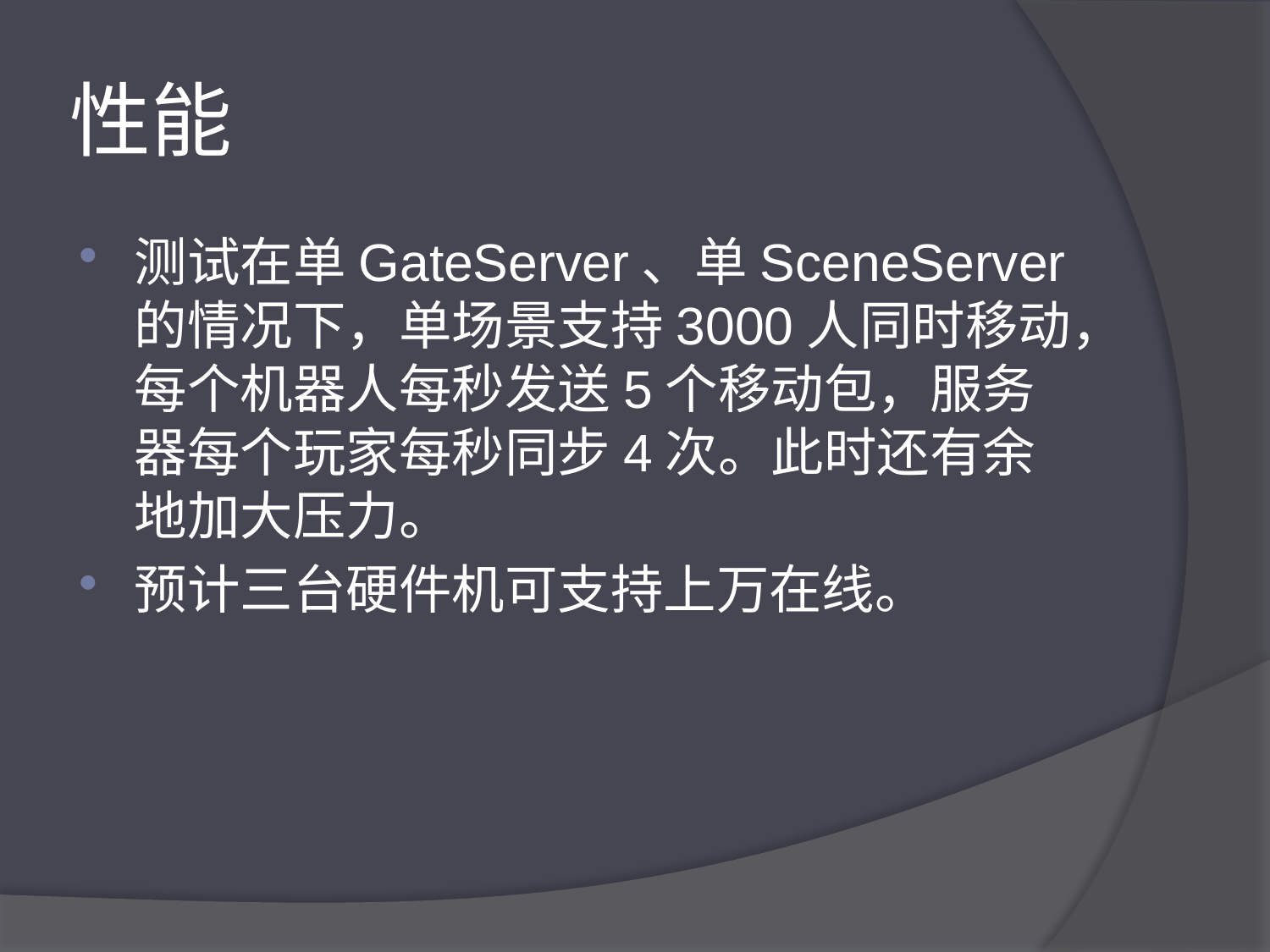

# 性能
测试在单GateServer、单SceneServer的情况下，单场景支持3000人同时移动，每个机器人每秒发送5个移动包，服务器每个玩家每秒同步4次。此时还有余地加大压力。
预计三台硬件机可支持上万在线。